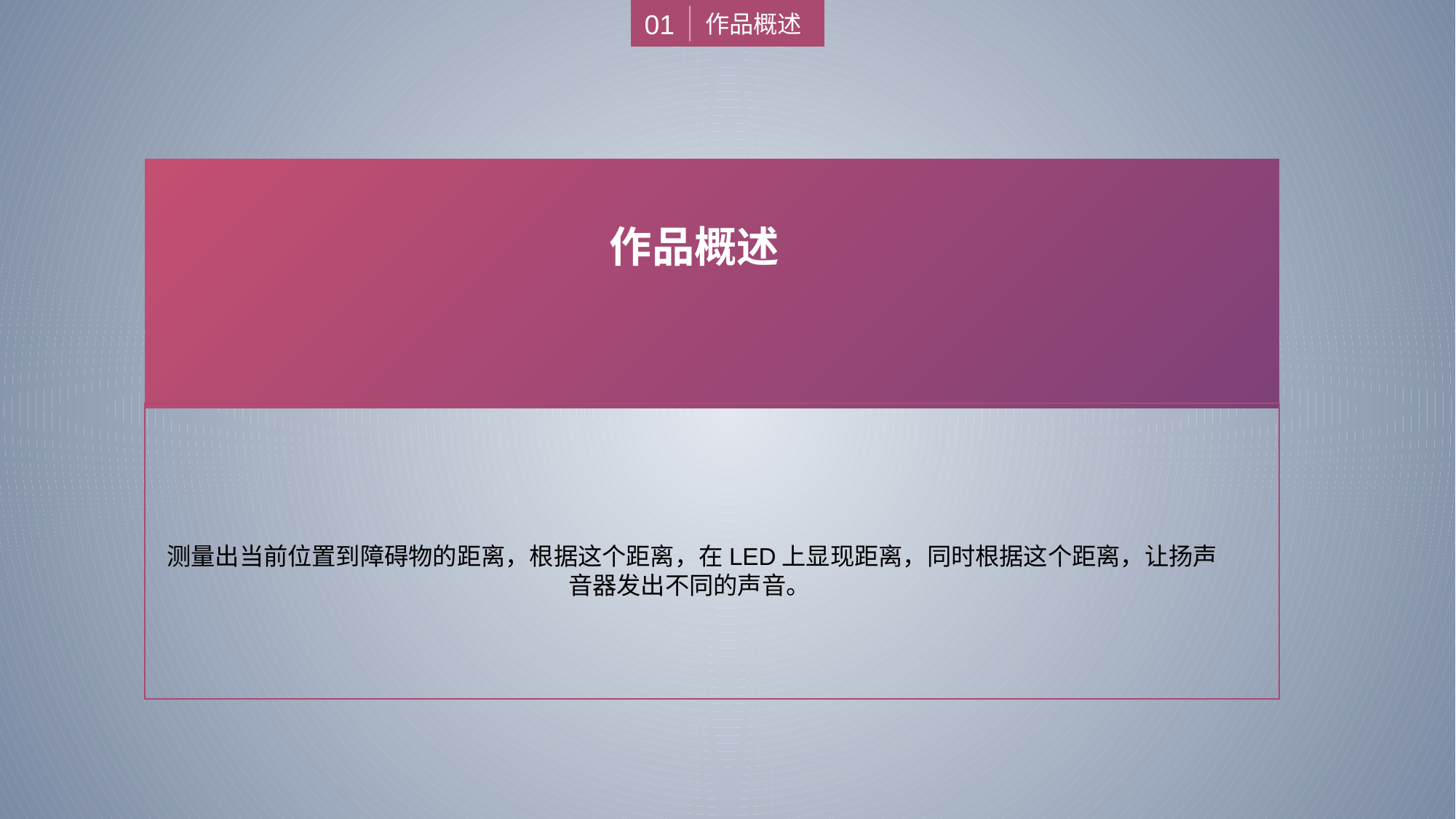

01
作品概述

作品概述

测量出当前位置到障碍物的距离，根据这个距离，在LED上显现距离，同时根据这个距离，让扬声音器发出不同的声音。